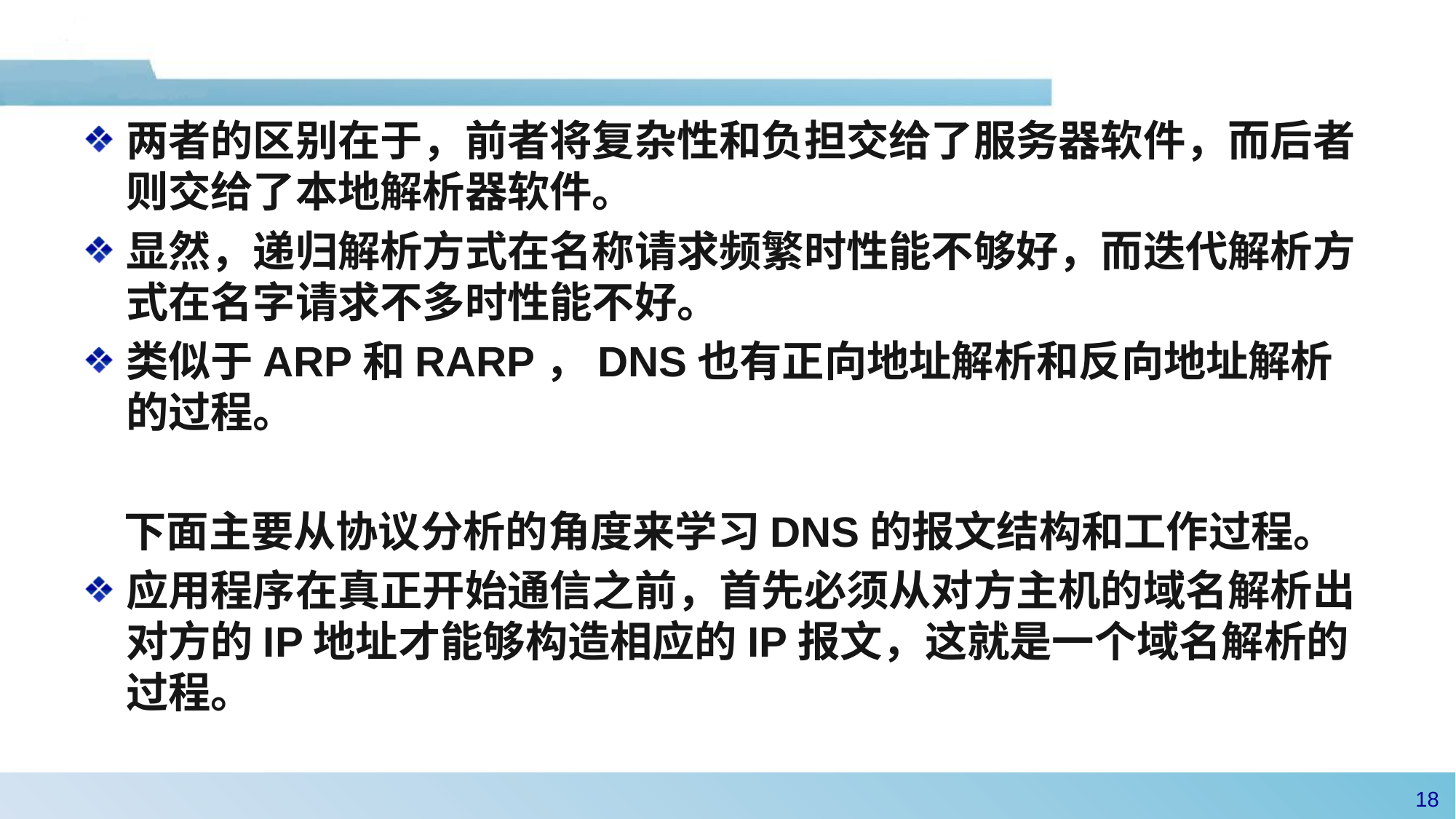

两者的区别在于，前者将复杂性和负担交给了服务器软件，而后者则交给了本地解析器软件。
显然，递归解析方式在名称请求频繁时性能不够好，而迭代解析方式在名字请求不多时性能不好。
类似于ARP和RARP，DNS也有正向地址解析和反向地址解析的过程。

   下面主要从协议分析的角度来学习DNS的报文结构和工作过程。
应用程序在真正开始通信之前，首先必须从对方主机的域名解析出对方的IP地址才能够构造相应的IP报文，这就是一个域名解析的过程。

18